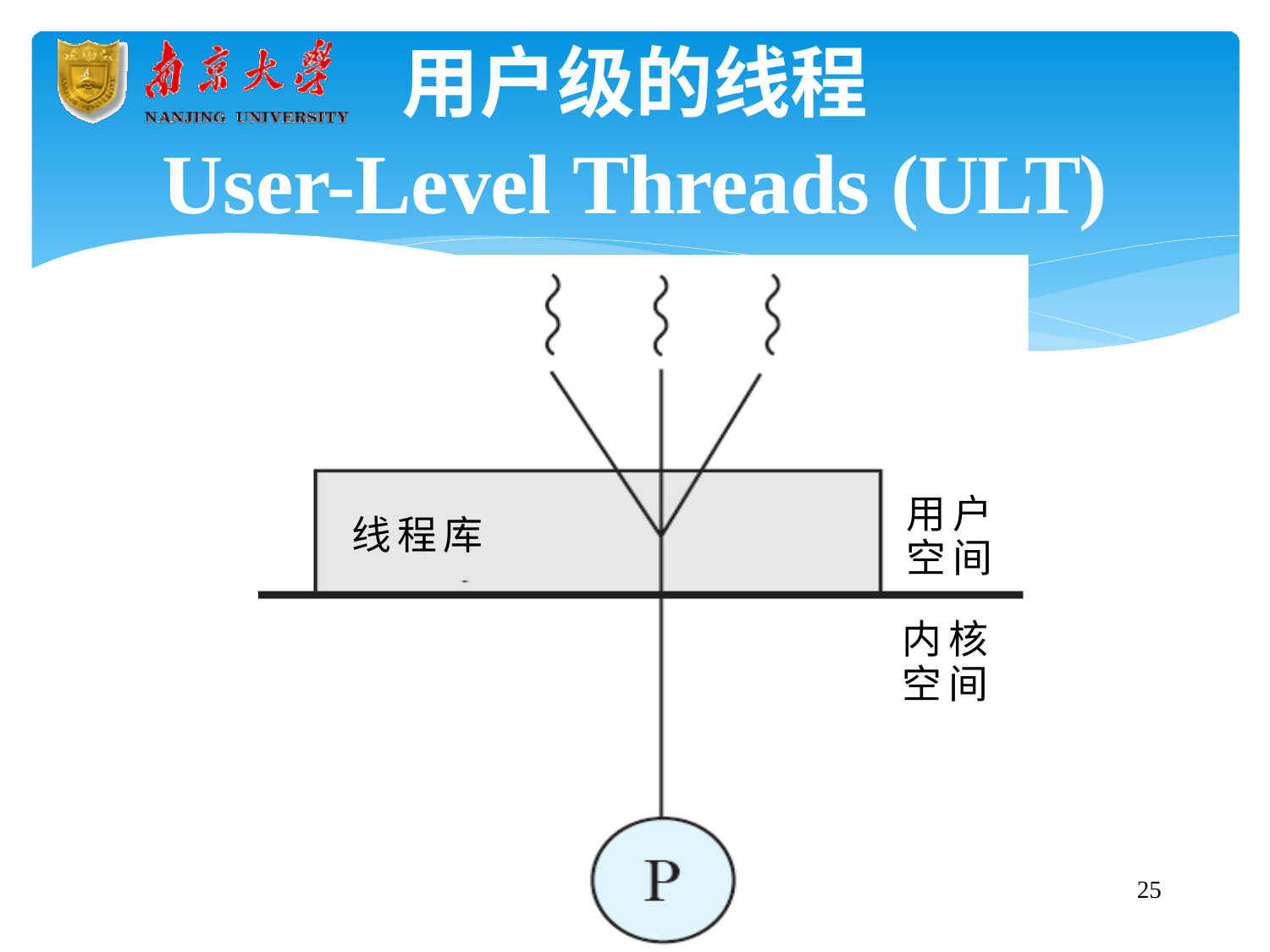

# 用户级的线程
User-Level Threads (ULT)

用户 空间
线程库
内核 空间
25